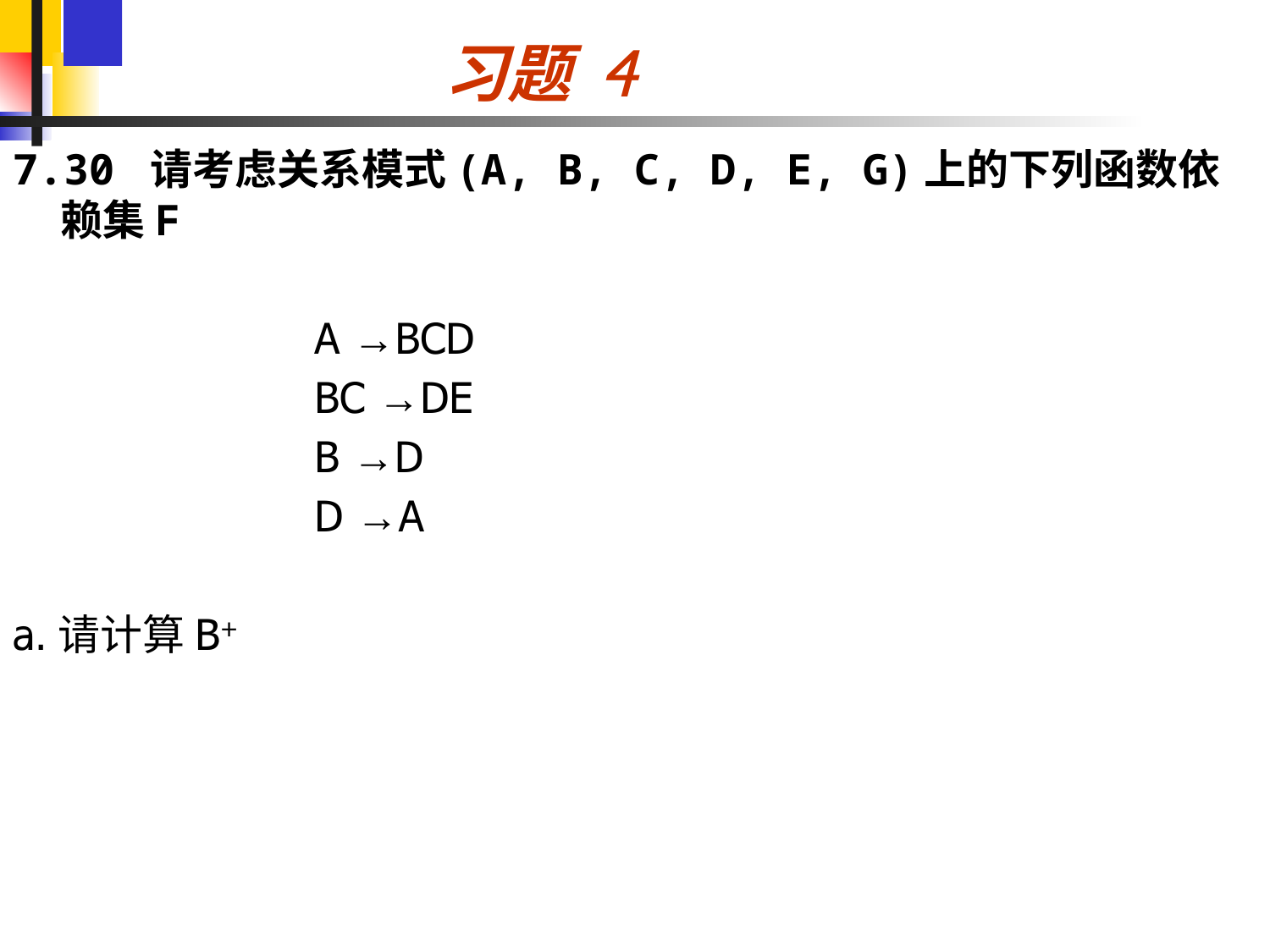

# 习题 4
7.30 请考虑关系模式(A, B, C, D, E, G)上的下列函数依赖集F

			A →BCD
			BC →DE
			B →D
			D →A

a.请计算B+